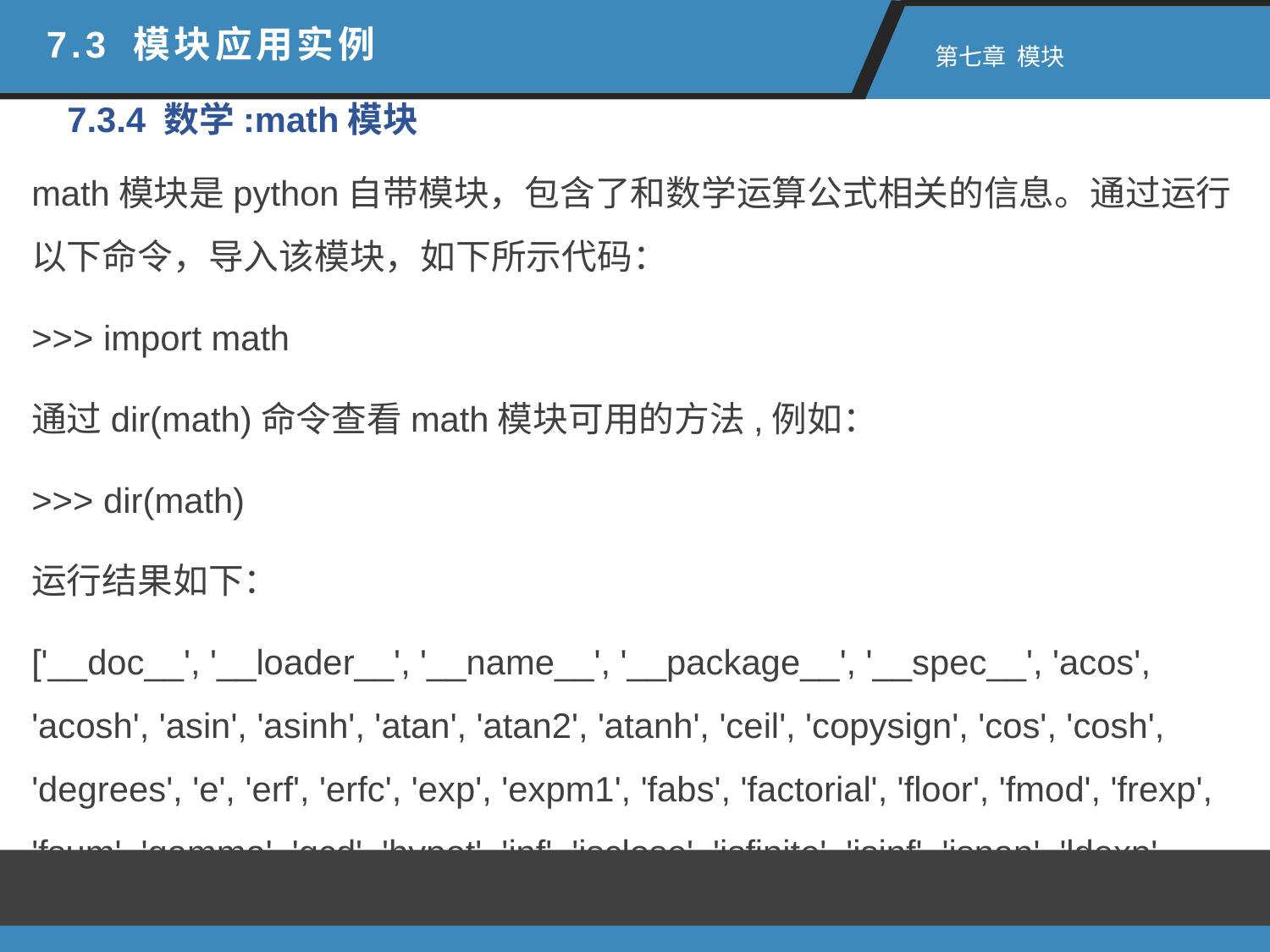

7.3 模块应用实例
  第七章  模块
7.3.4 数学:math模块
math模块是python自带模块，包含了和数学运算公式相关的信息。通过运行以下命令，导入该模块，如下所示代码：
>>> import math
通过dir(math)命令查看math模块可用的方法,例如：
>>> dir(math)
运行结果如下：
['__doc__', '__loader__', '__name__', '__package__', '__spec__', 'acos', 'acosh', 'asin', 'asinh', 'atan', 'atan2', 'atanh', 'ceil', 'copysign', 'cos', 'cosh', 'degrees', 'e', 'erf', 'erfc', 'exp', 'expm1', 'fabs', 'factorial', 'floor', 'fmod', 'frexp', 'fsum', 'gamma', 'gcd', 'hypot', 'inf', 'isclose', 'isfinite', 'isinf', 'isnan', 'ldexp',